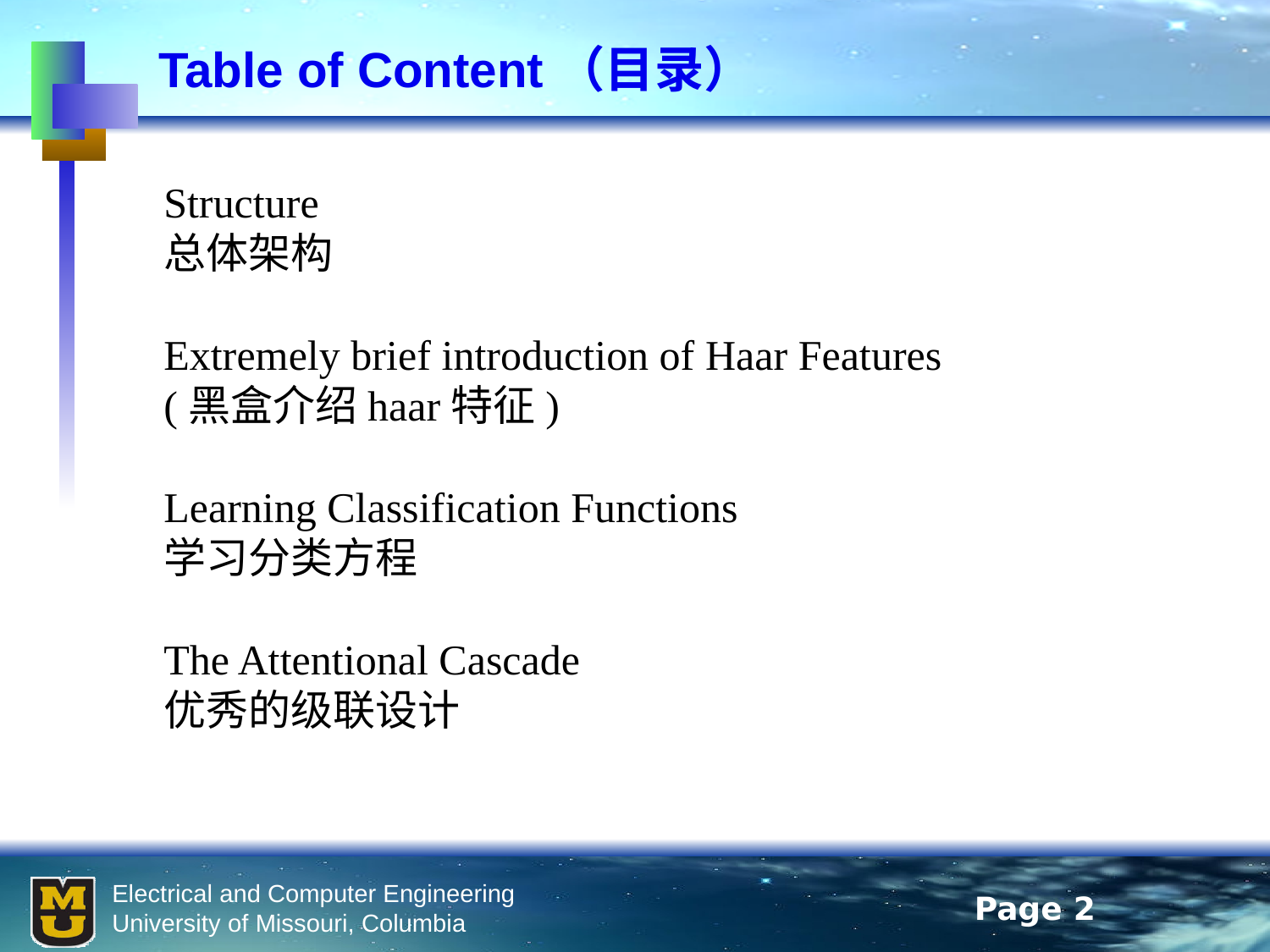

Table of Content（目录）
Structure
总体架构

Extremely brief introduction of Haar Features
(黑盒介绍haar特征)

Learning Classification Functions
学习分类方程

The Attentional Cascade
优秀的级联设计